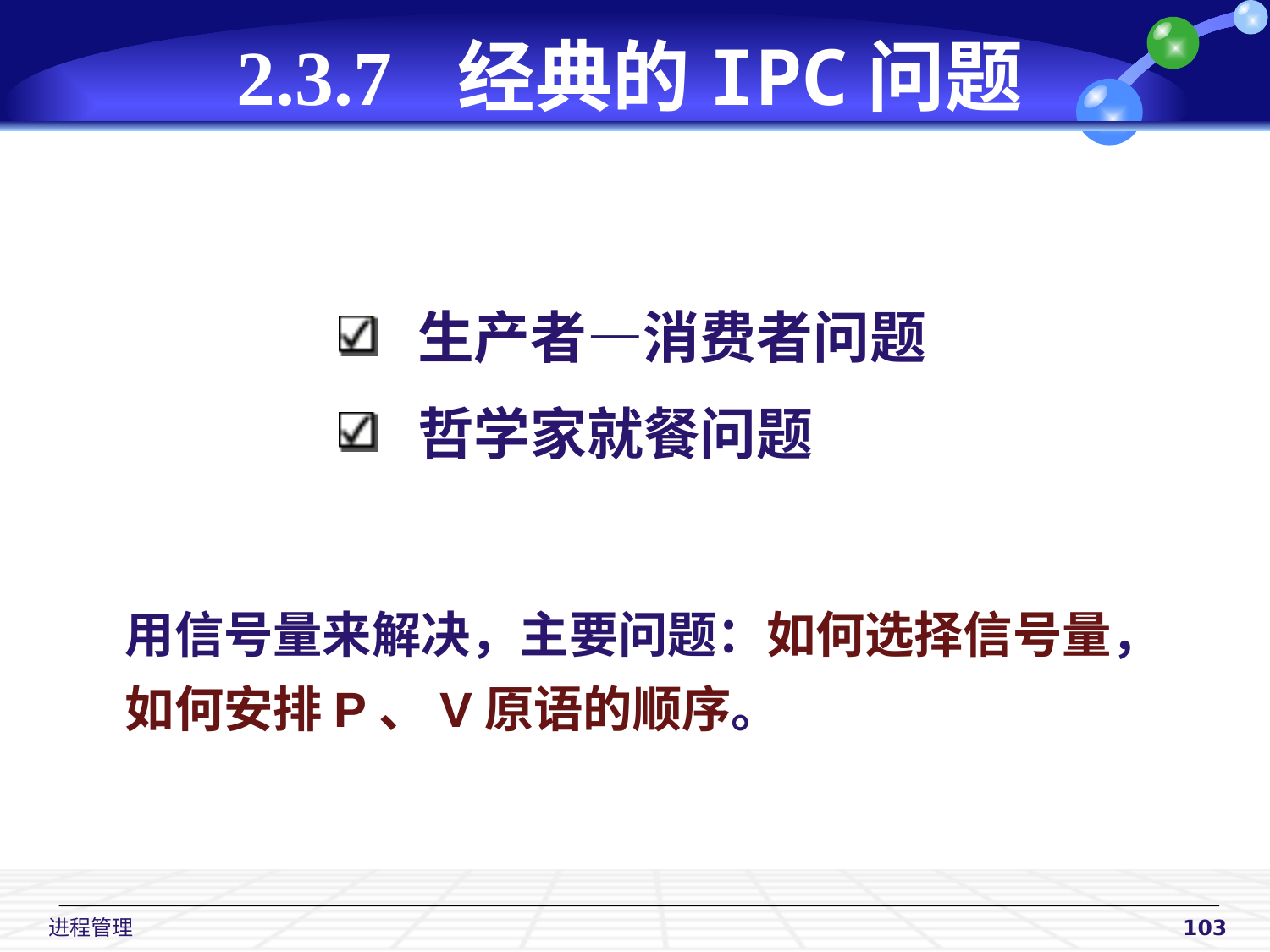

# 2.3.7 经典的IPC问题
  生产者—消费者问题
  哲学家就餐问题
用信号量来解决，主要问题：如何选择信号量，
如何安排P、V原语的顺序。
   进程管理
103